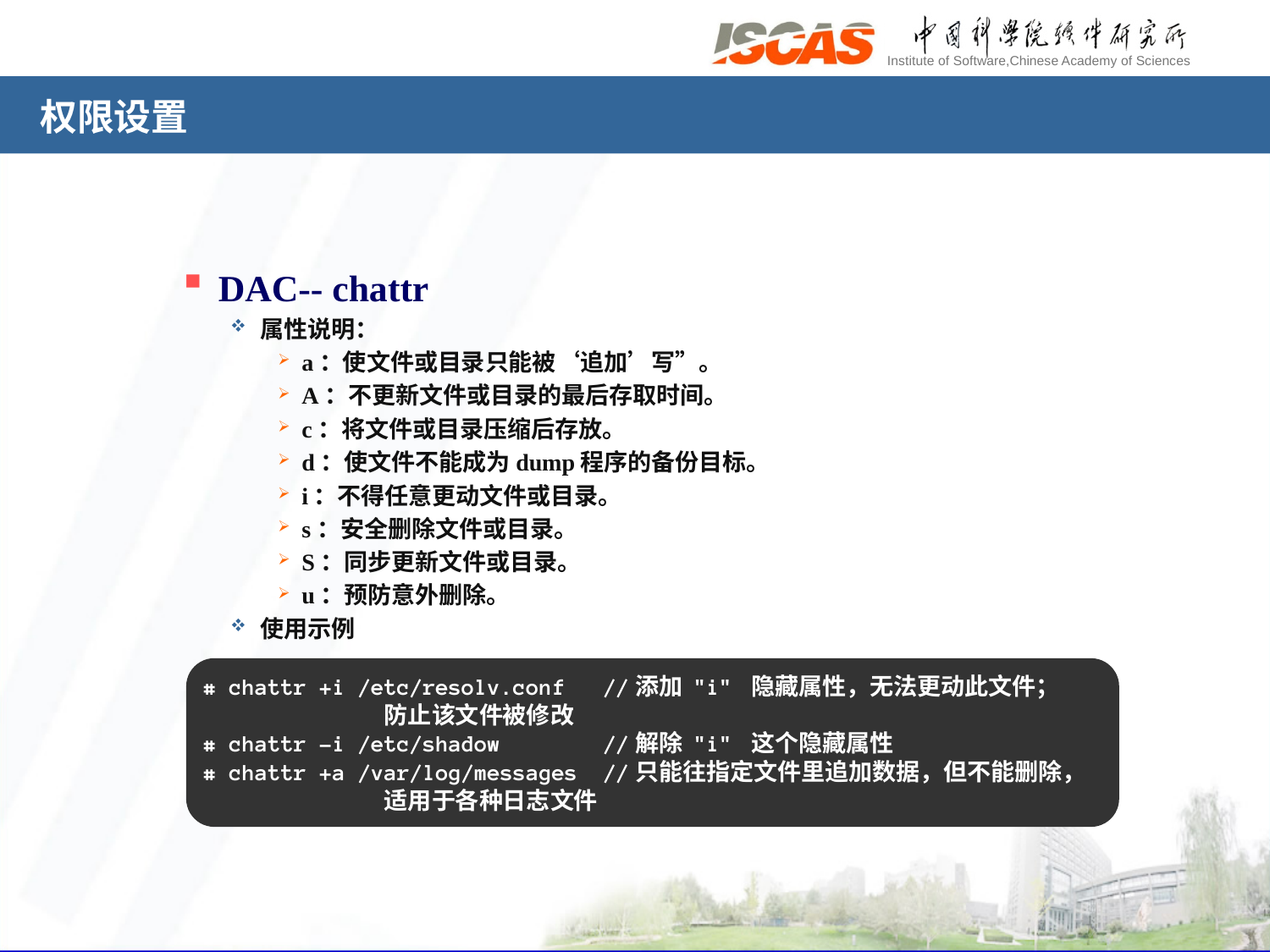

# 权限设置
DAC-- chattr
属性说明：
a：使文件或目录只能被‘追加’写”。
A：不更新文件或目录的最后存取时间。
c：将文件或目录压缩后存放。
d：使文件不能成为dump程序的备份目标。
i：不得任意更动文件或目录。
s：安全删除文件或目录。
S：同步更新文件或目录。
u：预防意外删除。
使用示例

# chattr +i /etc/resolv.conf   //添加 "i" 隐藏属性，无法更动此文件；
                                 防止该文件被修改
# chattr -i /etc/shadow        //解除 "i" 这个隐藏属性
# chattr +a /var/log/messages  //只能往指定文件里追加数据，但不能删除，
                                 适用于各种日志文件